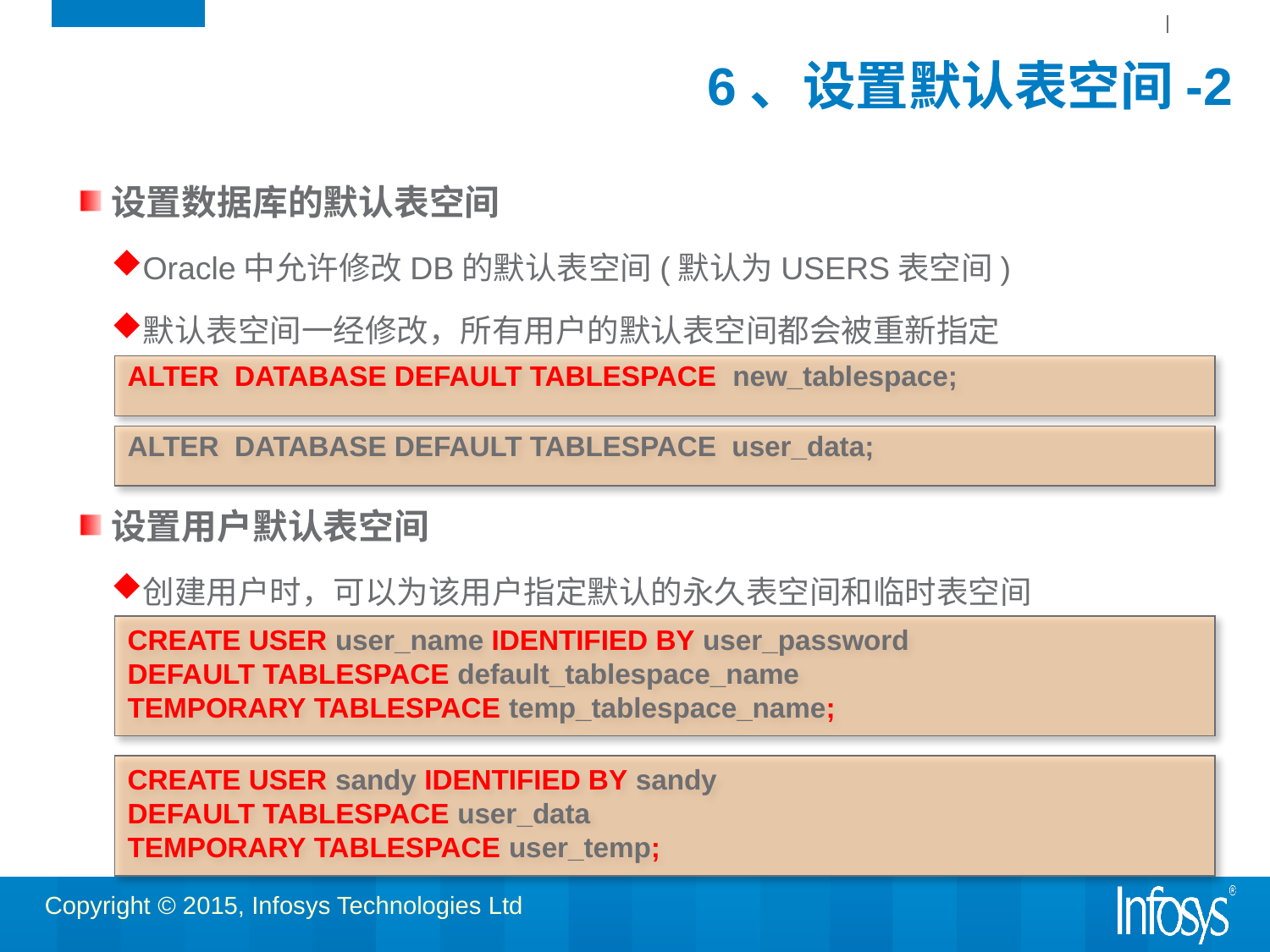

# 6、设置默认表空间-2
设置数据库的默认表空间
Oracle中允许修改DB的默认表空间(默认为USERS表空间)
默认表空间一经修改，所有用户的默认表空间都会被重新指定

设置用户默认表空间
创建用户时，可以为该用户指定默认的永久表空间和临时表空间
ALTER  DATABASE DEFAULT TABLESPACE  new_tablespace;

ALTER  DATABASE DEFAULT TABLESPACE  user_data;

CREATE USER user_name IDENTIFIED BY user_password
DEFAULT TABLESPACE default_tablespace_name
TEMPORARY TABLESPACE temp_tablespace_name;

CREATE USER sandy IDENTIFIED BY sandy
DEFAULT TABLESPACE user_data
TEMPORARY TABLESPACE user_temp;